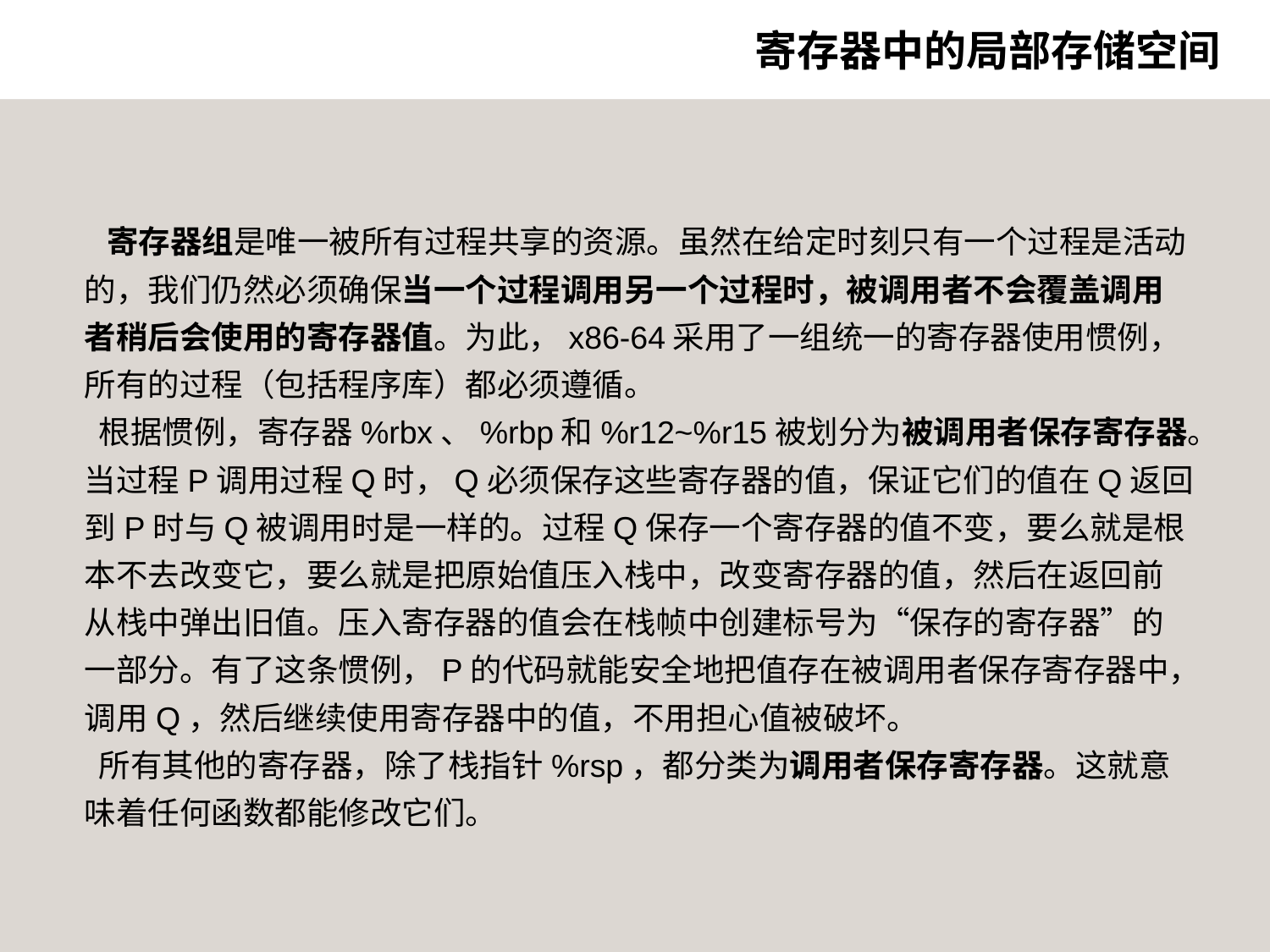

寄存器中的局部存储空间
# 寄存器组是唯一被所有过程共享的资源。虽然在给定时刻只有一个过程是活动的，我们仍然必须确保当一个过程调用另一个过程时，被调用者不会覆盖调用者稍后会使用的寄存器值。为此，x86-64采用了一组统一的寄存器使用惯例，所有的过程（包括程序库）都必须遵循。 根据惯例，寄存器%rbx、%rbp和%r12~%r15被划分为被调用者保存寄存器。当过程P调用过程Q时，Q必须保存这些寄存器的值，保证它们的值在Q返回到P时与Q被调用时是一样的。过程Q保存一个寄存器的值不变，要么就是根本不去改变它，要么就是把原始值压入栈中，改变寄存器的值，然后在返回前从栈中弹出旧值。压入寄存器的值会在栈帧中创建标号为“保存的寄存器”的一部分。有了这条惯例，P的代码就能安全地把值存在被调用者保存寄存器中，调用Q，然后继续使用寄存器中的值，不用担心值被破坏。 所有其他的寄存器，除了栈指针%rsp，都分类为调用者保存寄存器。这就意味着任何函数都能修改它们。